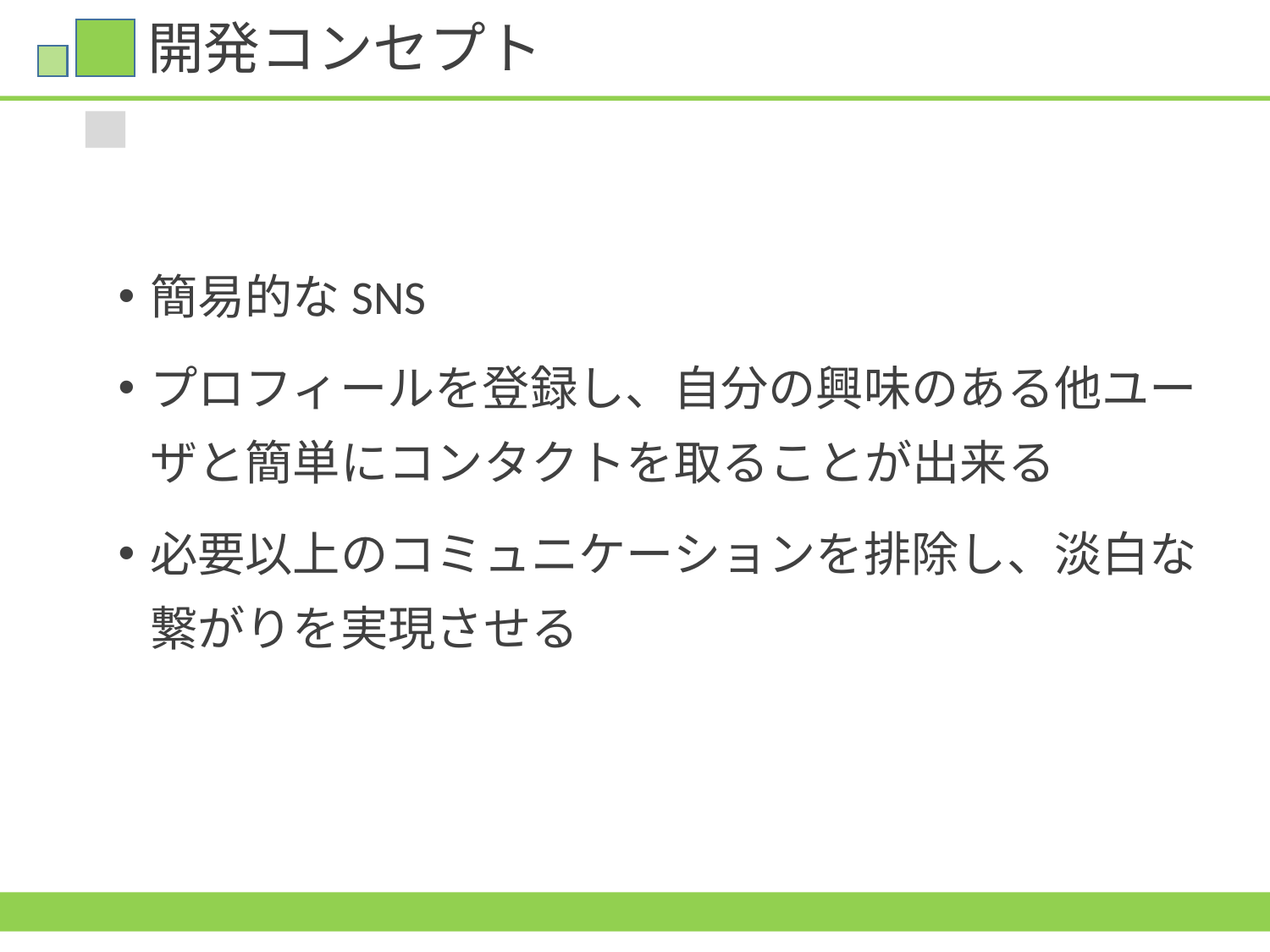

# 開発コンセプト

簡易的なSNS
プロフィールを登録し、自分の興味のある他ユーザと簡単にコンタクトを取ることが出来る
必要以上のコミュニケーションを排除し、淡白な繋がりを実現させる